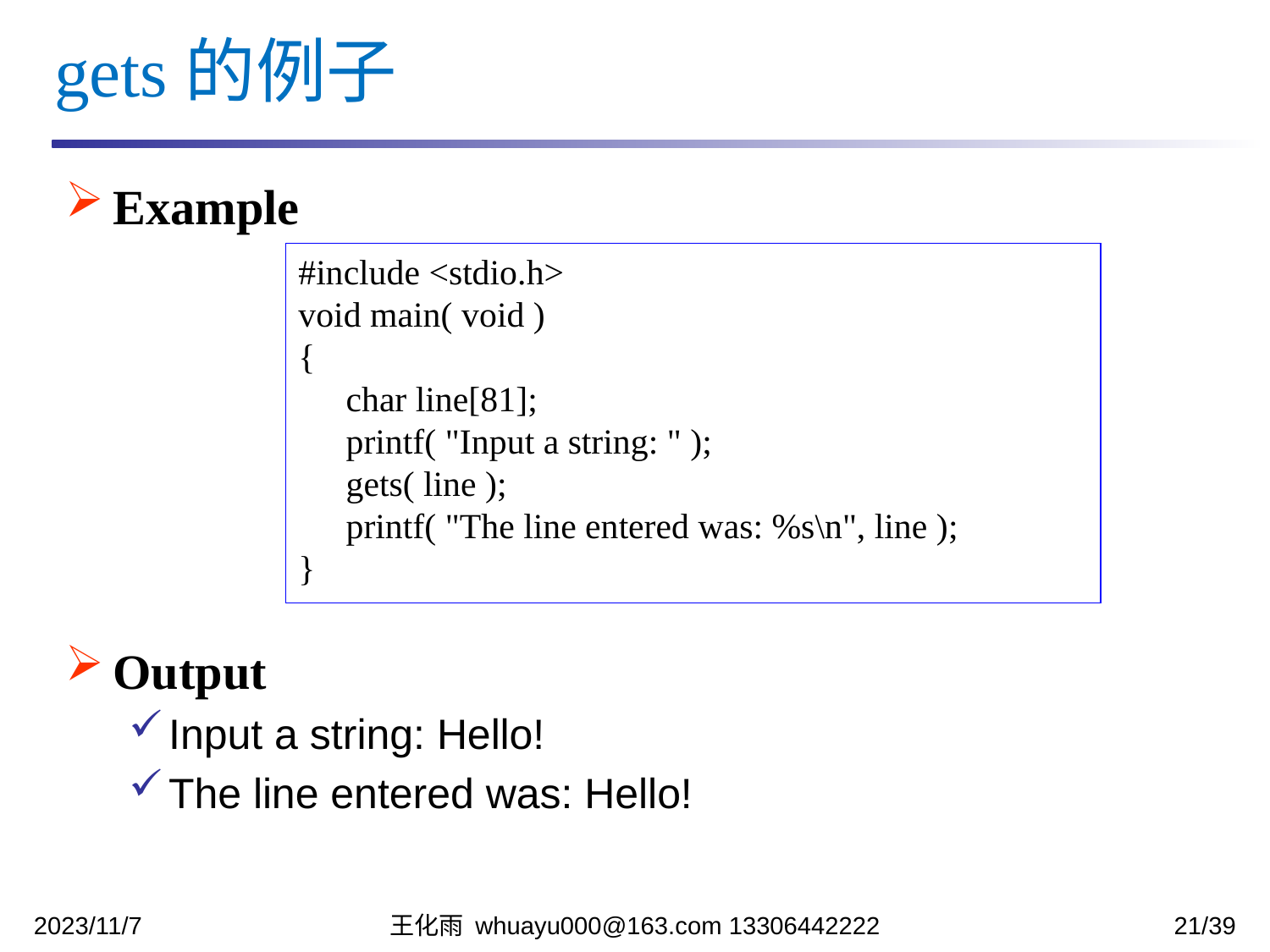

gets的例子
Example

Output
Input a string: Hello!
The line entered was: Hello!
#include <stdio.h>
void main( void )
{
	char line[81];
	printf( "Input a string: " );
	gets( line );
	printf( "The line entered was: %s\n", line );
}
2023/11/7
王化雨 whuayu000@163.com 13306442222
21/39